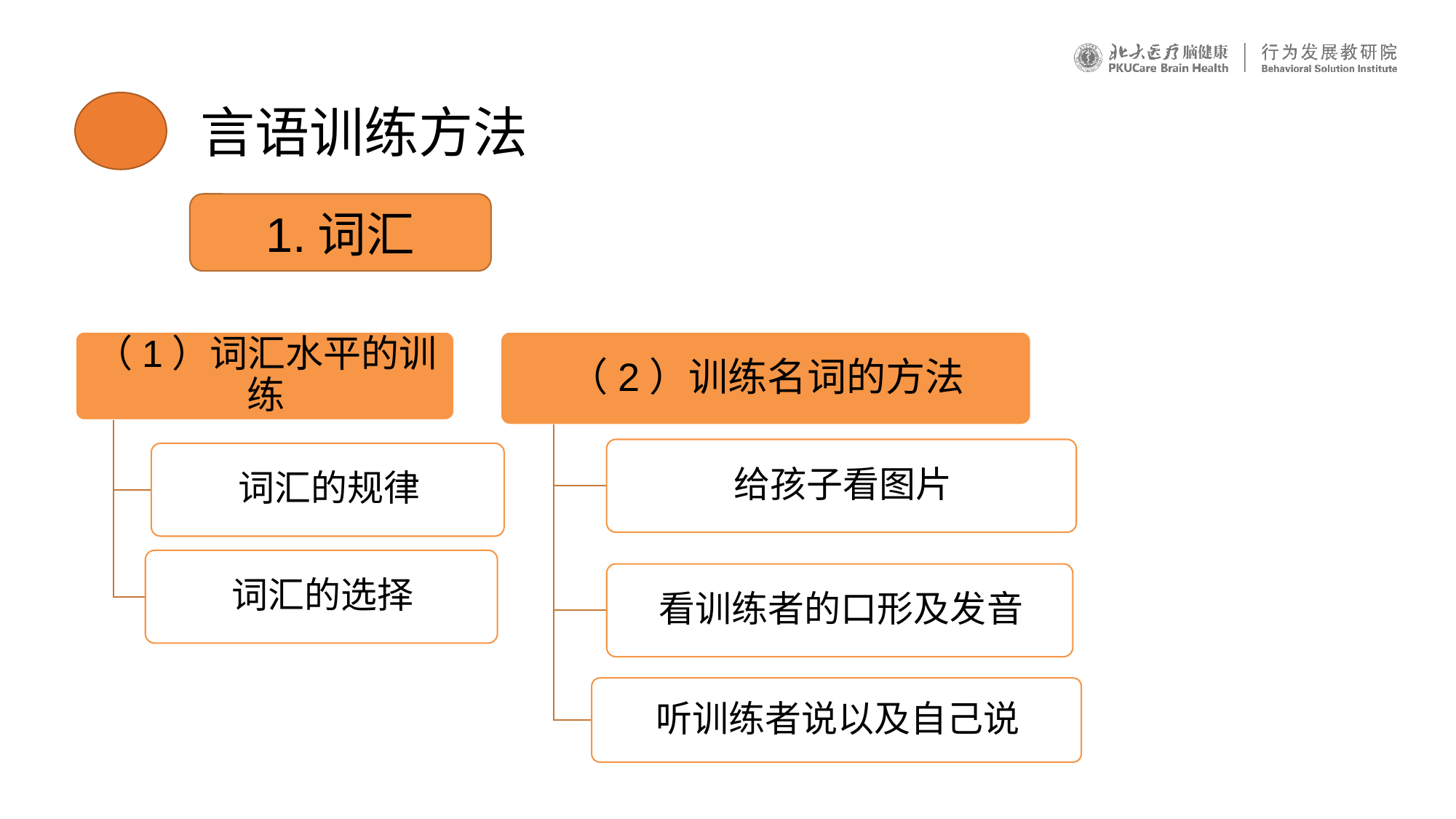

言语训练方法

1.词汇
（1）词汇水平的训练
词汇的规律
词汇的选择
（2）训练名词的方法
给孩子看图片
看训练者的口形及发音
听训练者说以及自己说